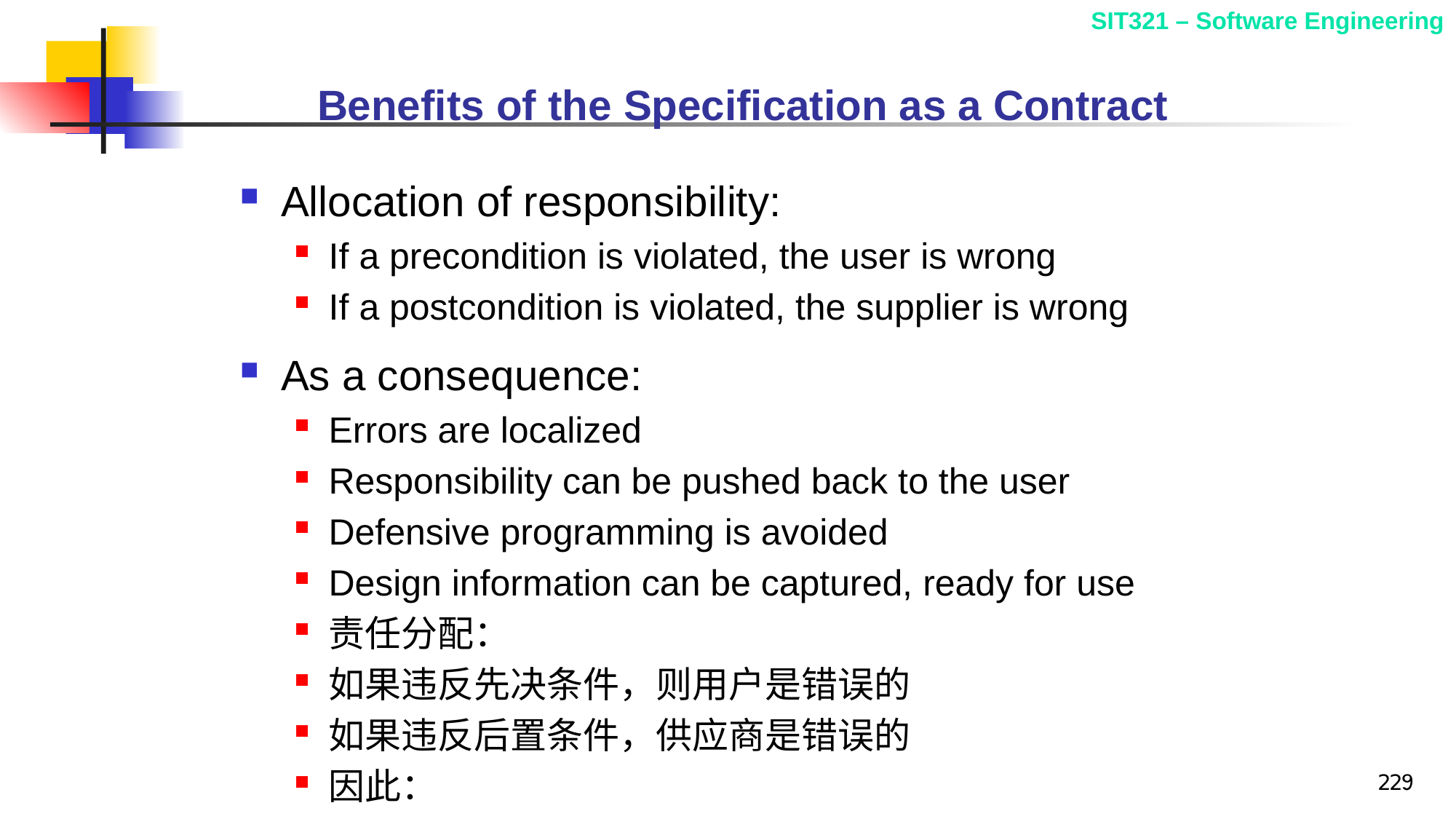

# Benefits of the Specification as a Contract
Allocation of responsibility:
If a precondition is violated, the user is wrong
If a postcondition is violated, the supplier is wrong
As a consequence:
Errors are localized
Responsibility can be pushed back to the user
Defensive programming is avoided
Design information can be captured, ready for use
责任分配：
如果违反先决条件，则用户是错误的
如果违反后置条件，供应商是错误的
因此：
错误已本地化
责任可以推回给用户
避免防御性编程
可以捕获设计信息，随时可供使用

229